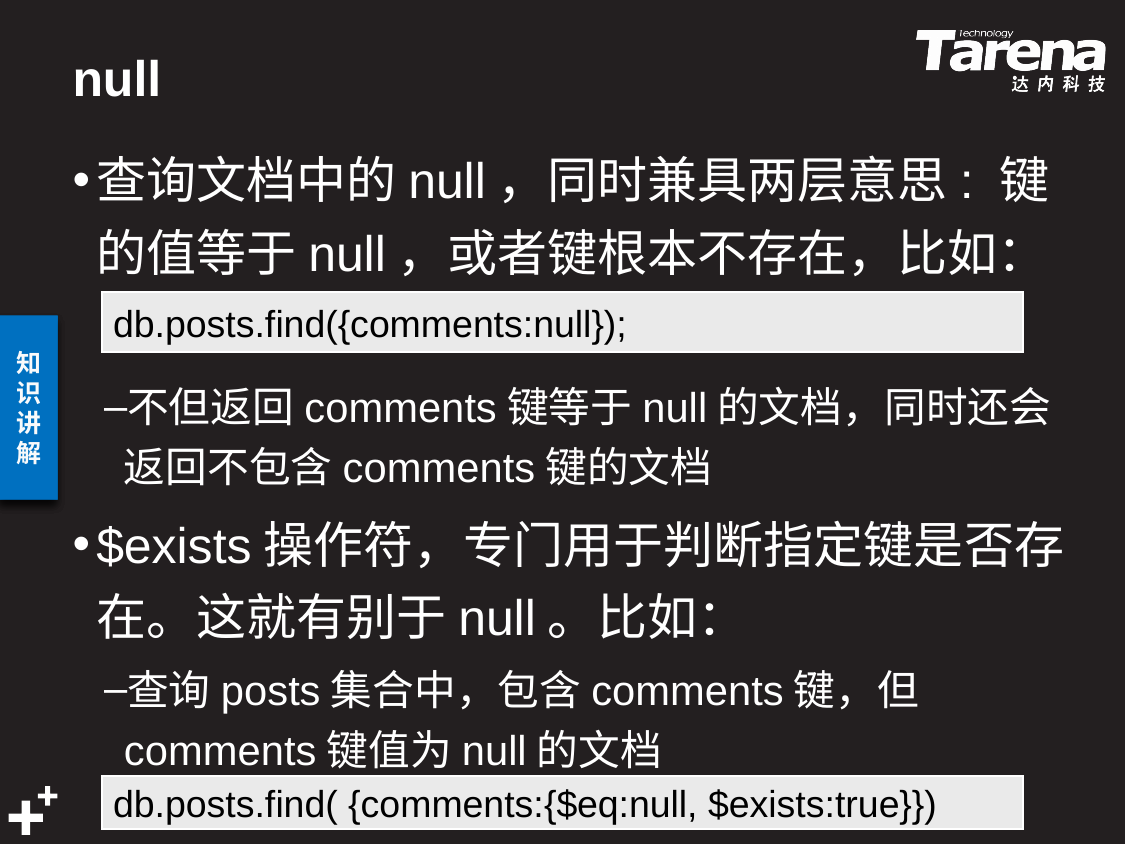

# null
查询文档中的null，同时兼具两层意思: 键的值等于null，或者键根本不存在，比如：

不但返回comments键等于null的文档，同时还会返回不包含comments键的文档
$exists操作符，专门用于判断指定键是否存在。这就有别于null。比如：
查询posts集合中，包含comments键，但comments键值为null的文档

db.posts.find({comments:null});
db.posts.find( {comments:{$eq:null, $exists:true}})